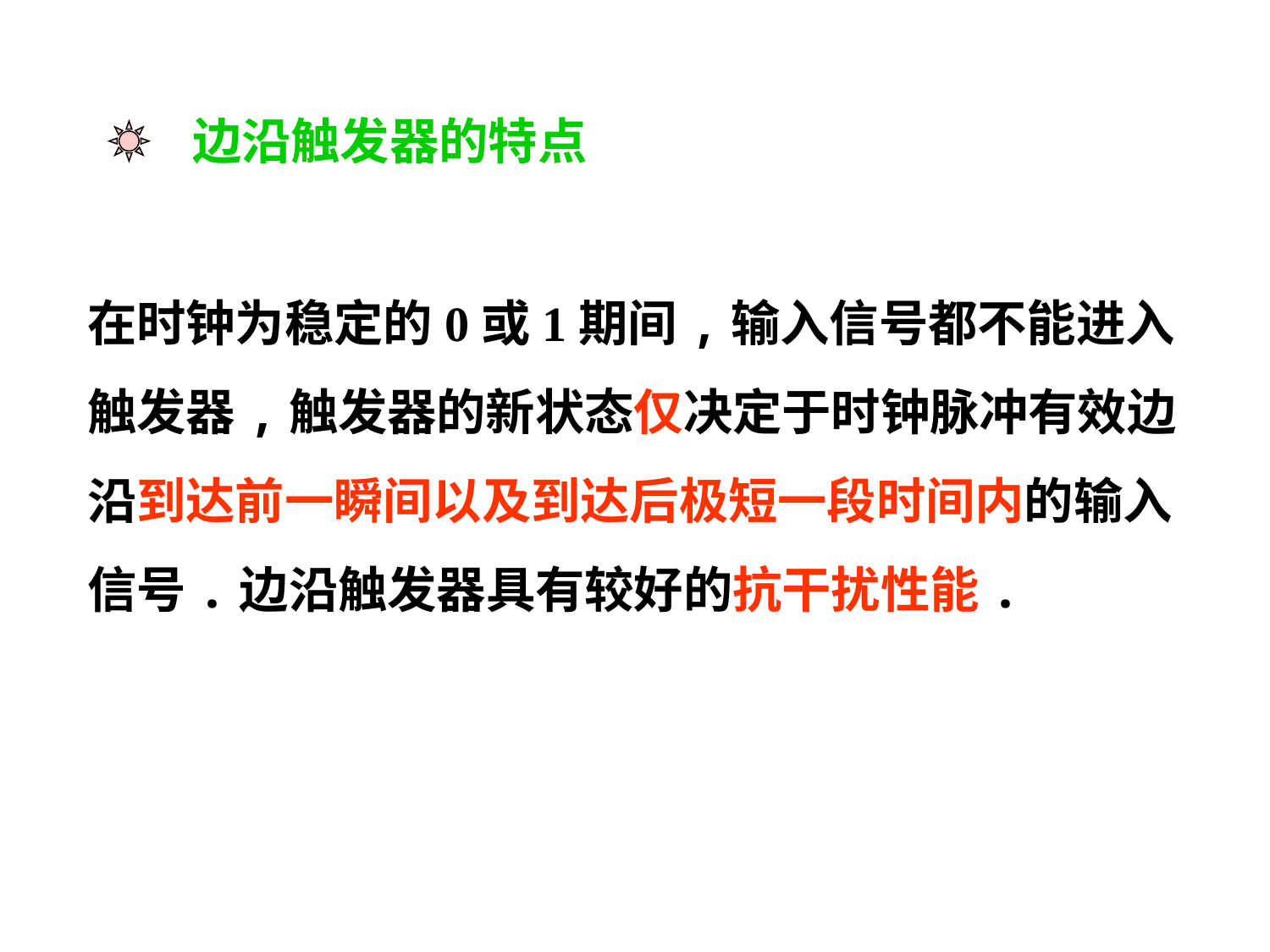

边沿触发器的特点

在时钟为稳定的0或1期间,输入信号都不能进入触发器,触发器的新状态仅决定于时钟脉冲有效边沿到达前一瞬间以及到达后极短一段时间内的输入信号.边沿触发器具有较好的抗干扰性能.